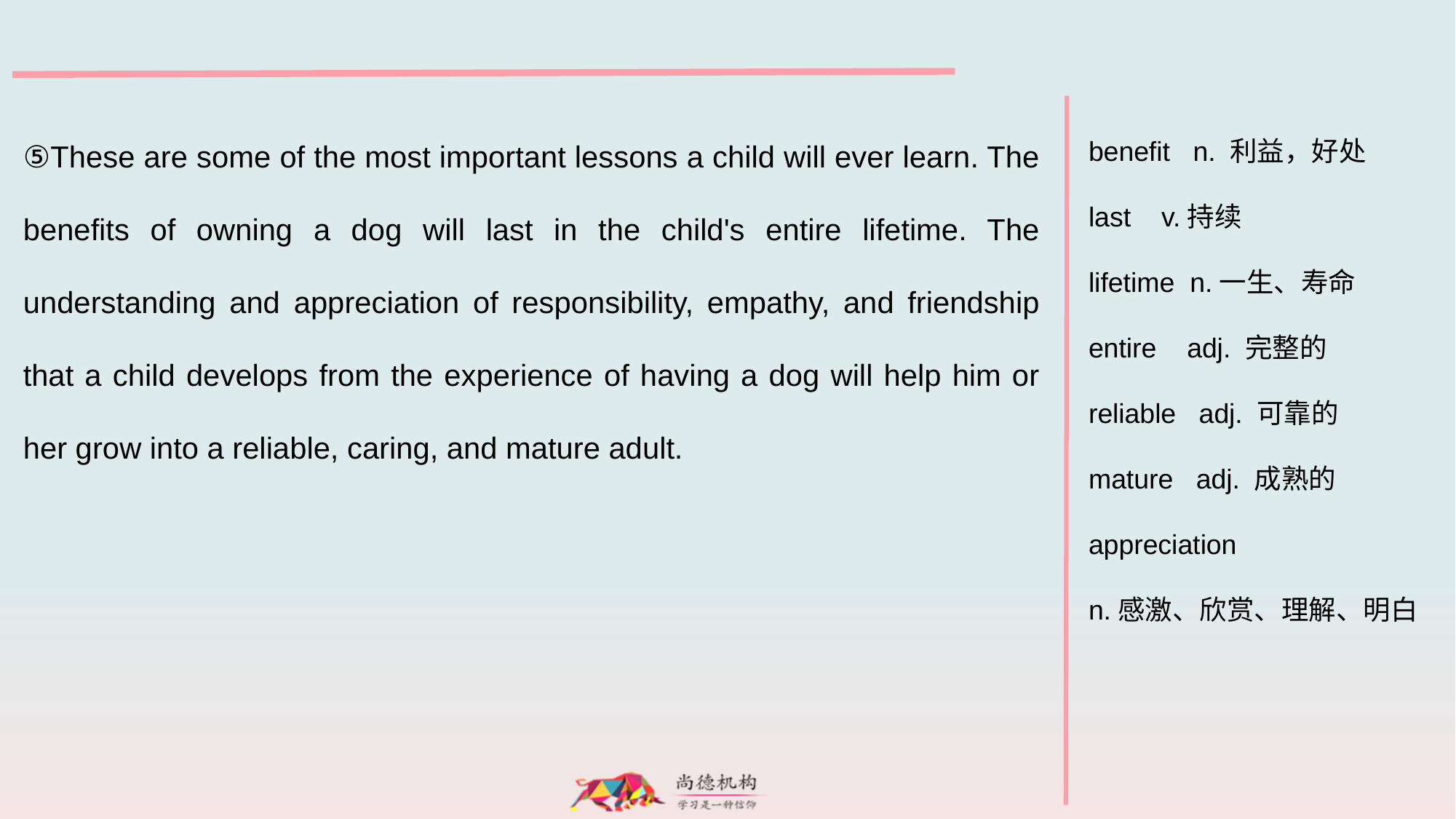

⑤These are some of the most important lessons a child will ever learn. The benefits of owning a dog will last in the child's entire lifetime. The understanding and appreciation of responsibility, empathy, and friendship that a child develops from the experience of having a dog will help him or her grow into a reliable, caring, and mature adult.
benefit   n. 利益，好处
last    v.持续
lifetime  n.一生、寿命
entire    adj. 完整的
reliable   adj. 可靠的
mature   adj. 成熟的
appreciation
n.感激、欣赏、理解、明白